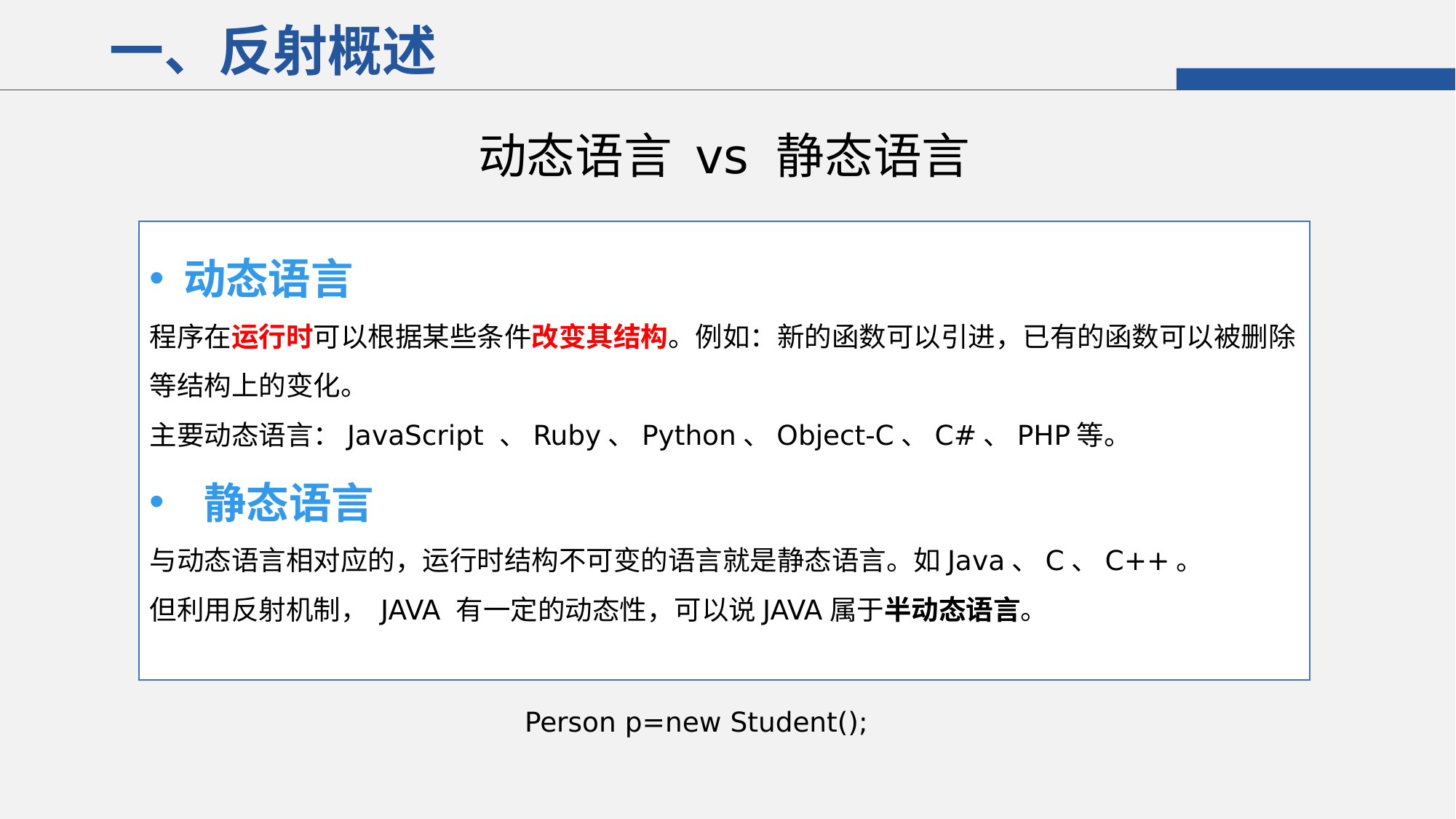

一、反射概述
动态语言 vs 静态语言
动态语言
程序在运行时可以根据某些条件改变其结构。例如：新的函数可以引进，已有的函数可以被删除等结构上的变化。
主要动态语言：JavaScript 、Ruby、Python、Object-C、C#、PHP等。
静态语言
与动态语言相对应的，运行时结构不可变的语言就是静态语言。如Java、C、C++。
但利用反射机制， JAVA 有一定的动态性，可以说JAVA属于半动态语言。

Person p=new Student();